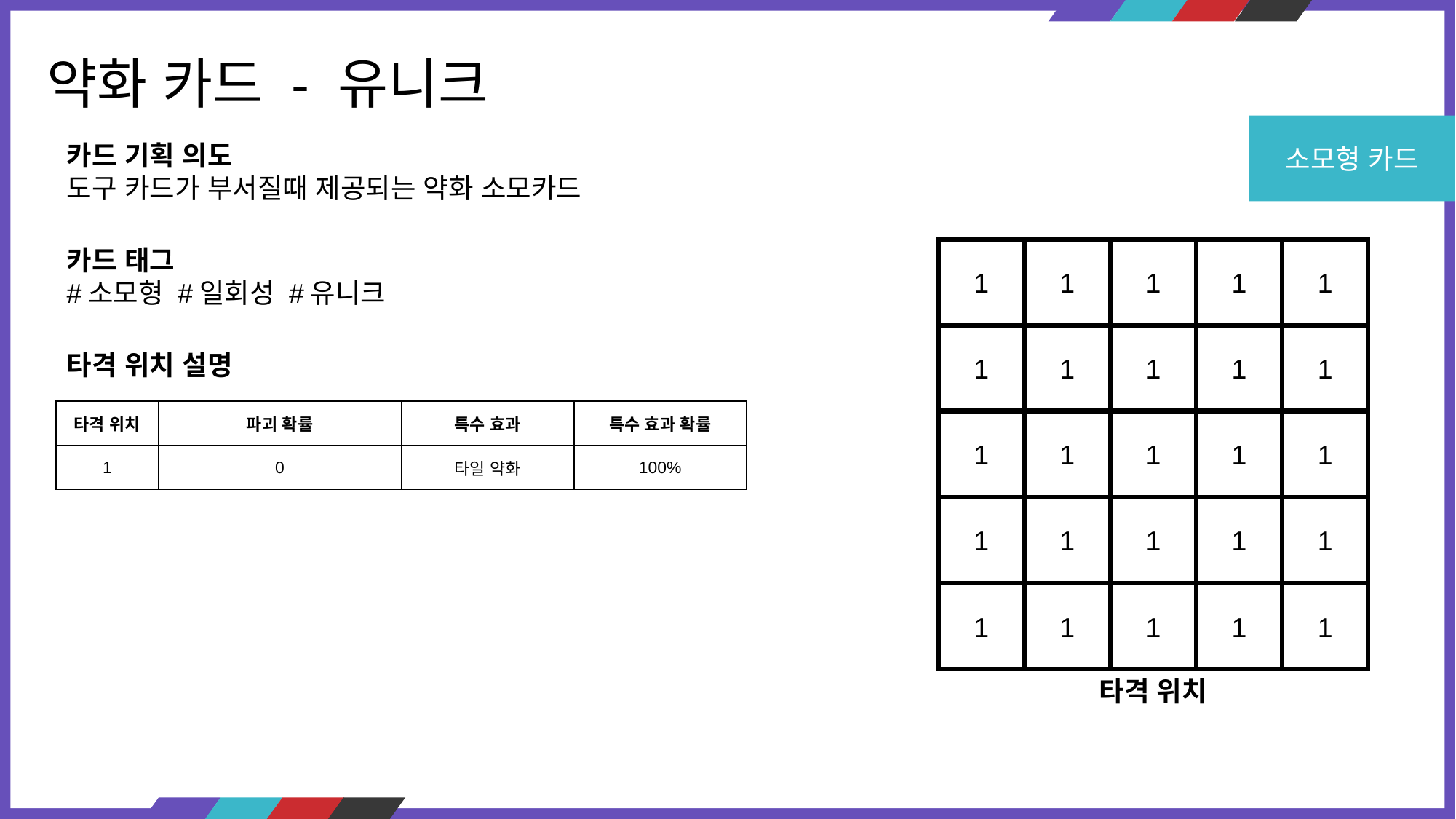

약화 카드 - 유니크
소모형 카드
카드 기획 의도
도구 카드가 부서질때 제공되는 약화 소모카드
카드 태그
#소모형 #일회성 #유니크

1
1
1
1
1
1
1
1
1
1
타격 위치 설명
| 타격 위치 | 파괴 확률 | 특수 효과 | 특수 효과 확률 |
| --- | --- | --- | --- |
| 1 | 0 | 타일 약화 | 100% |
1
1
1
1
1
1
1
1
1
1
1
1
1
1
1
타격 위치